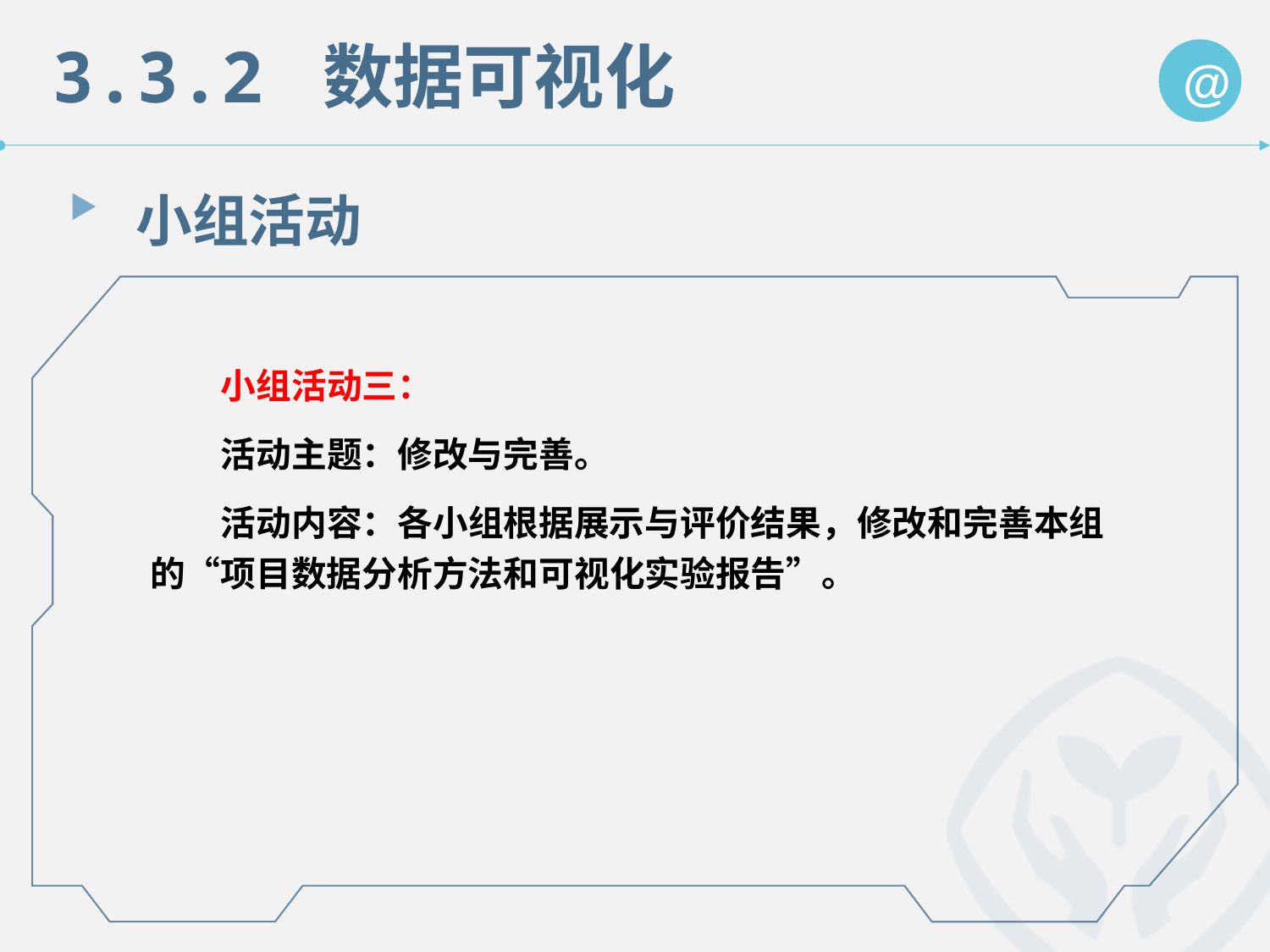

3.3.2 数据可视化
@
小组活动

　　小组活动三：
　　活动主题：修改与完善。
　　活动内容：各小组根据展示与评价结果，修改和完善本组的“项目数据分析方法和可视化实验报告”。